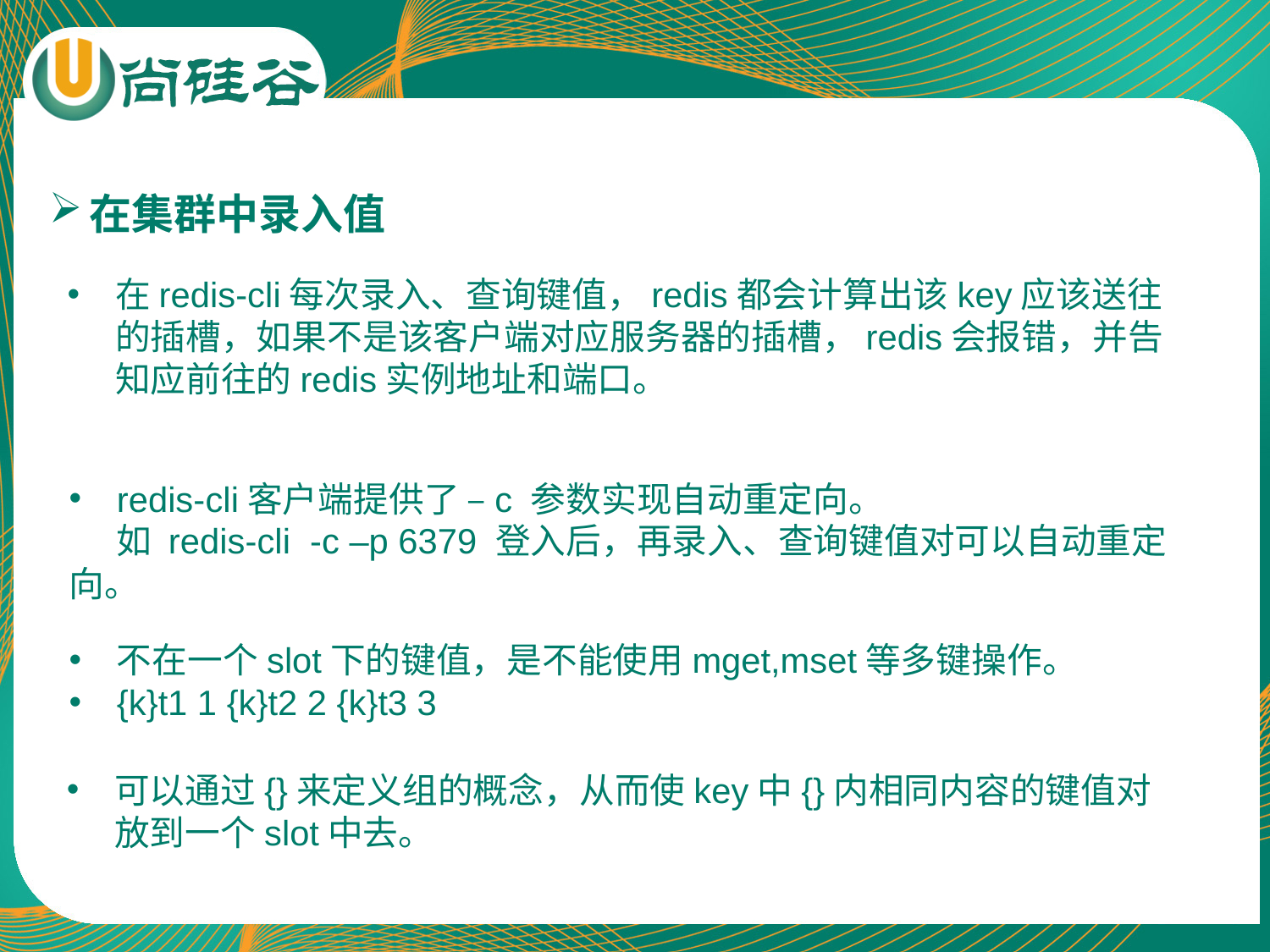

在集群中录入值
在redis-cli每次录入、查询键值，redis都会计算出该key应该送往的插槽，如果不是该客户端对应服务器的插槽，redis会报错，并告知应前往的redis实例地址和端口。
redis-cli客户端提供了 –c 参数实现自动重定向。
     如 redis-cli  -c –p 6379 登入后，再录入、查询键值对可以自动重定向。
不在一个slot下的键值，是不能使用mget,mset等多键操作。
{k}t1 1 {k}t2 2 {k}t3 3
可以通过{}来定义组的概念，从而使key中{}内相同内容的键值对放到一个slot中去。